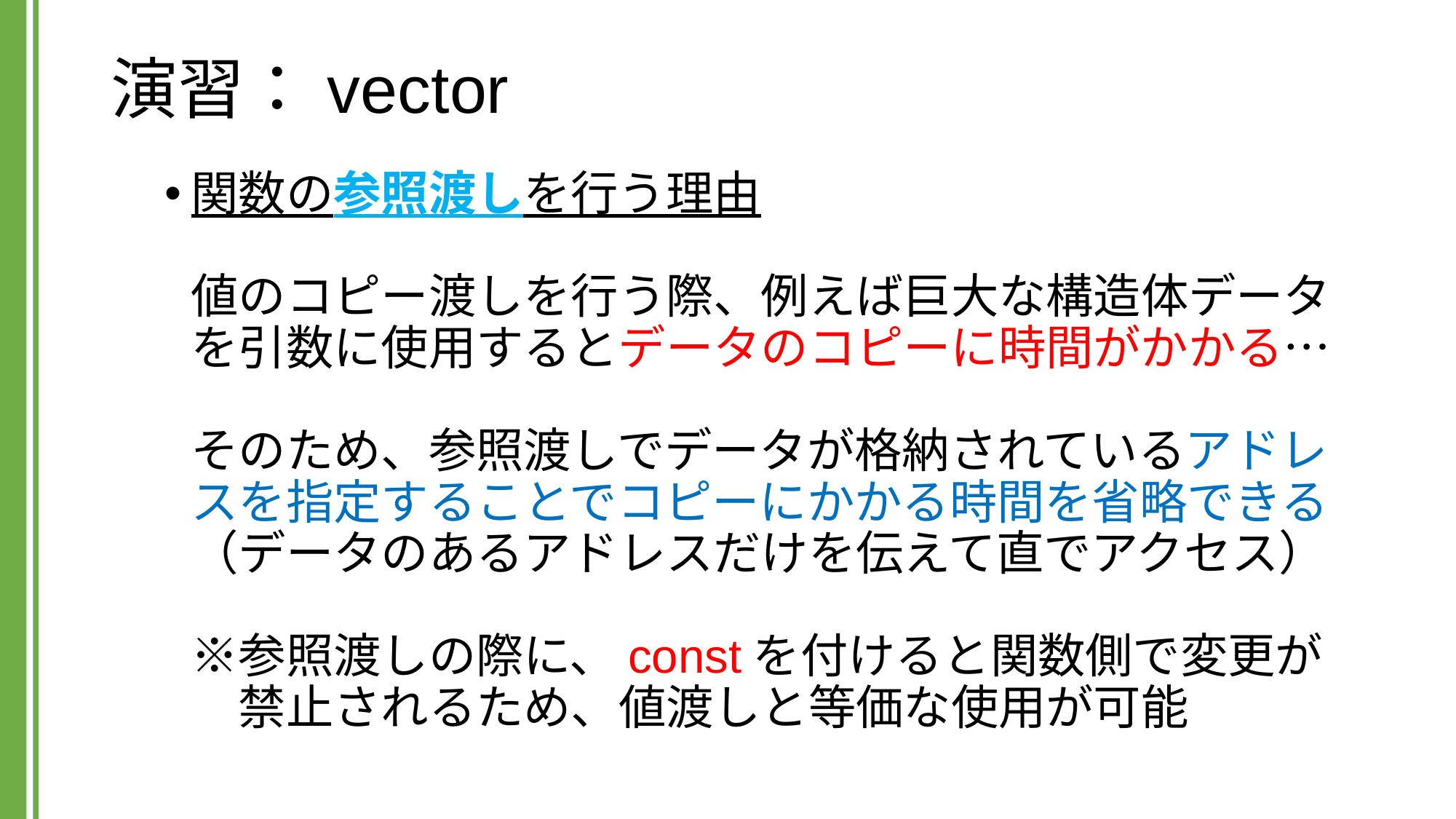

# 演習：vector
関数の参照渡しを行う理由
値のコピー渡しを行う際、例えば巨大な構造体データを引数に使用するとデータのコピーに時間がかかる…
そのため、参照渡しでデータが格納されているアドレスを指定することでコピーにかかる時間を省略できる
（データのあるアドレスだけを伝えて直でアクセス）
※参照渡しの際に、constを付けると関数側で変更が
※禁止されるため、値渡しと等価な使用が可能